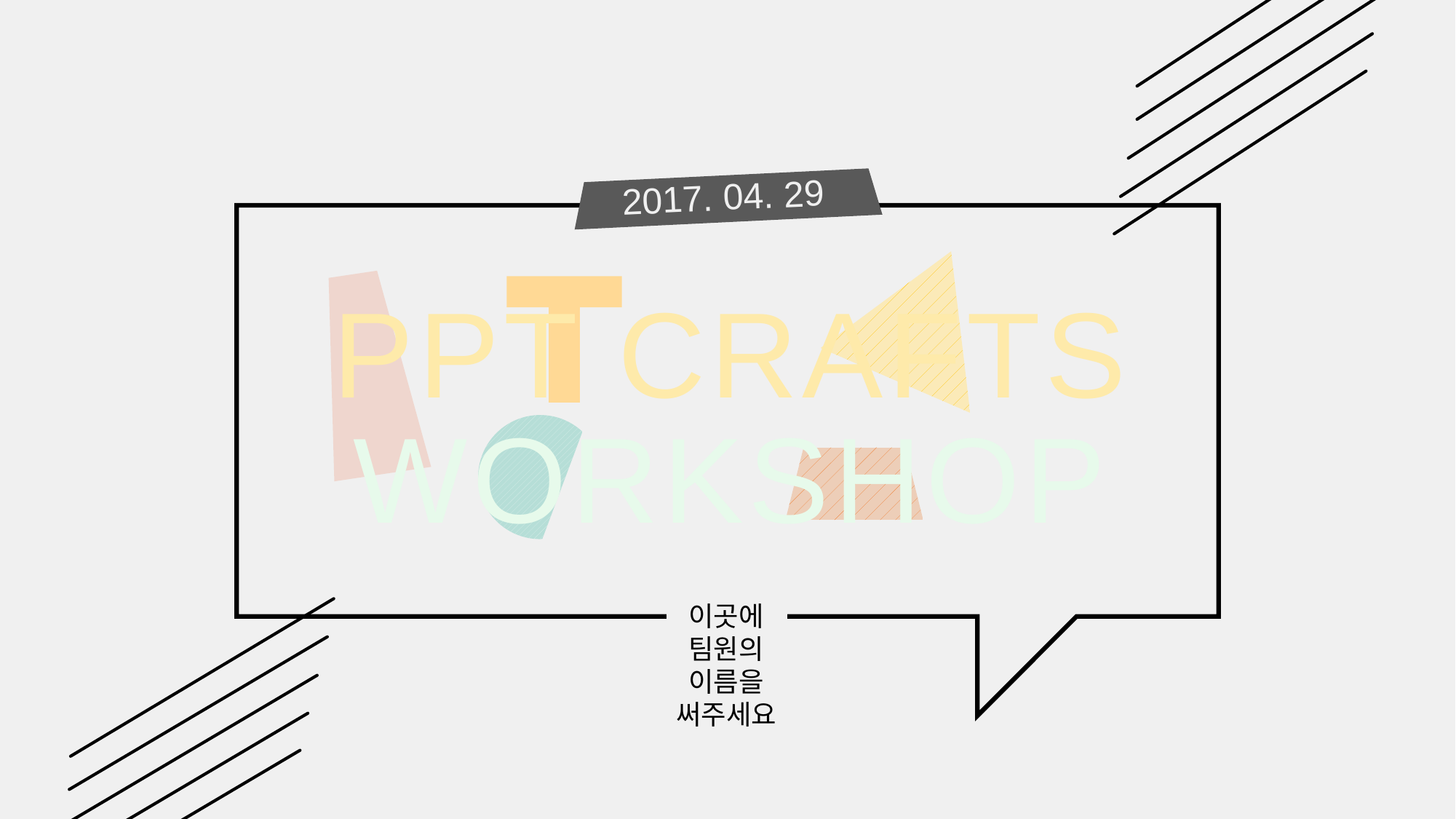

2017. 04. 29

PPT CRAFTS

WORKSHOP

이곳에
팀원의
이름을
써주세요